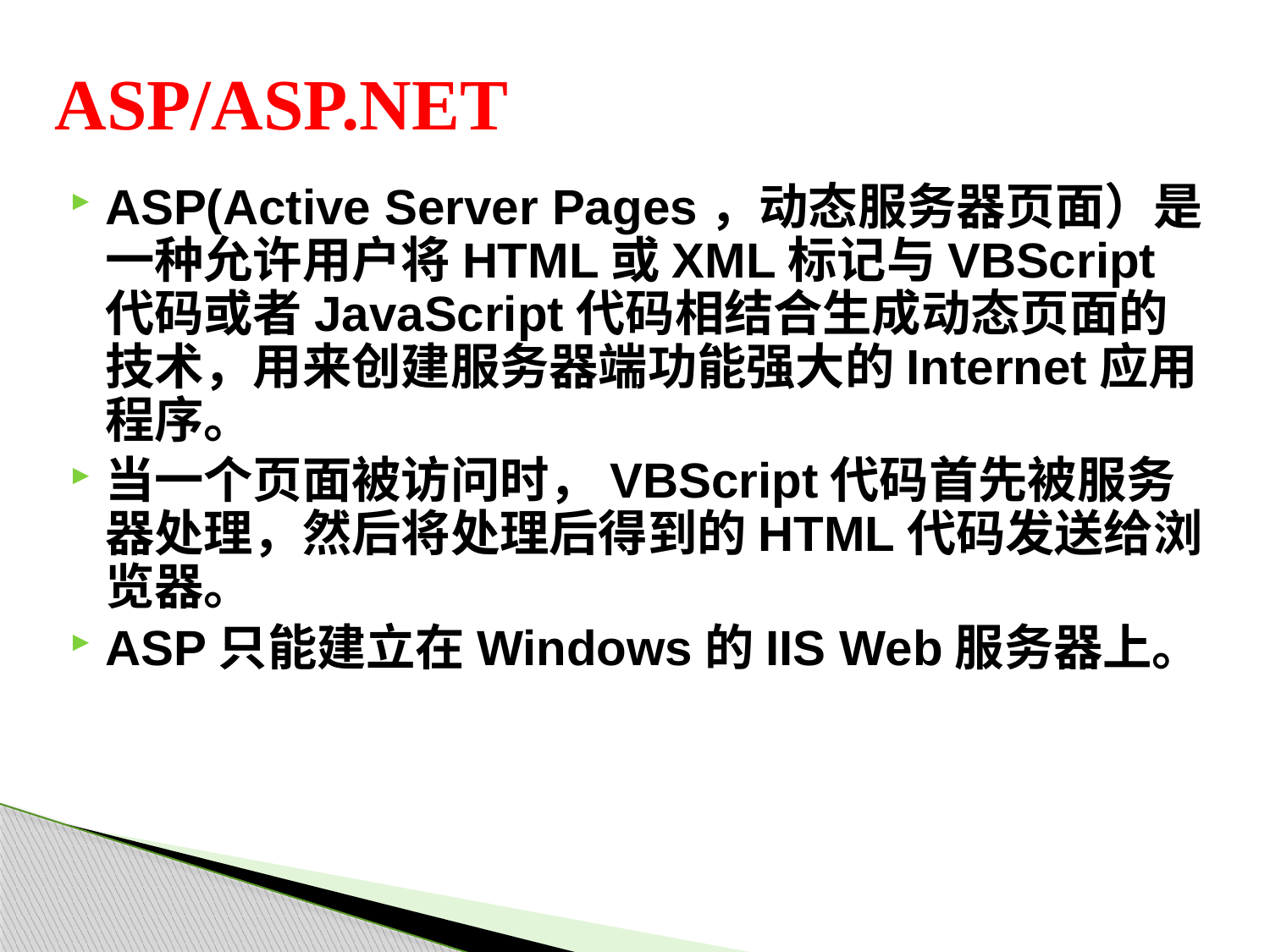

# ASP/ASP.NET
ASP(Active Server Pages，动态服务器页面）是一种允许用户将HTML或XML标记与VBScript代码或者JavaScript代码相结合生成动态页面的技术，用来创建服务器端功能强大的Internet应用程序。
当一个页面被访问时，VBScript代码首先被服务器处理，然后将处理后得到的HTML代码发送给浏览器。
ASP只能建立在Windows的IIS Web服务器上。